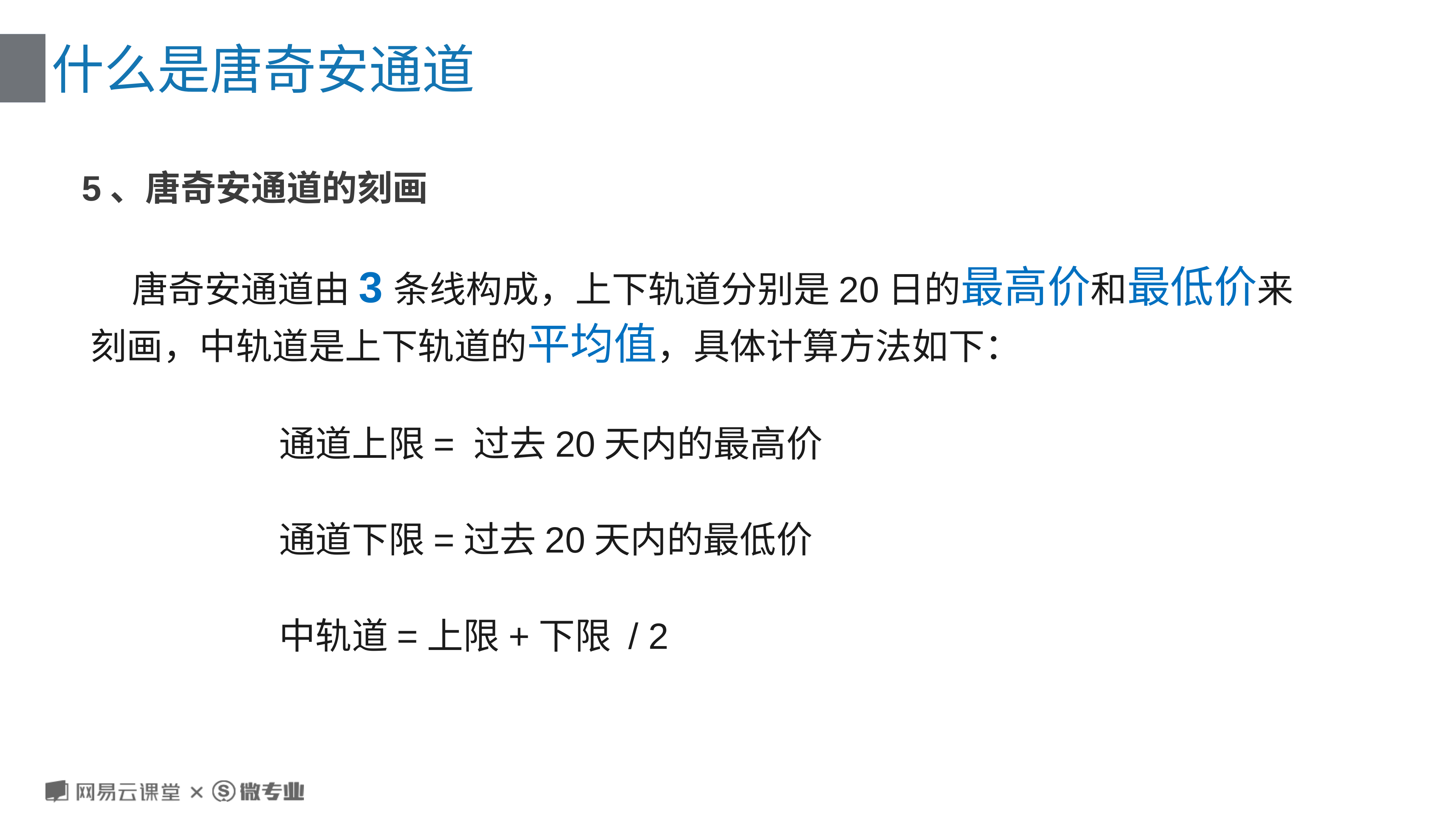

# 什么是唐奇安通道
5、唐奇安通道的刻画
    唐奇安通道由3条线构成，上下轨道分别是20日的最高价和最低价来刻画，中轨道是上下轨道的平均值，具体计算方法如下：

                      通道上限= 过去20天内的最高价

                      通道下限=过去20天内的最低价

                      中轨道=上限+下限 / 2